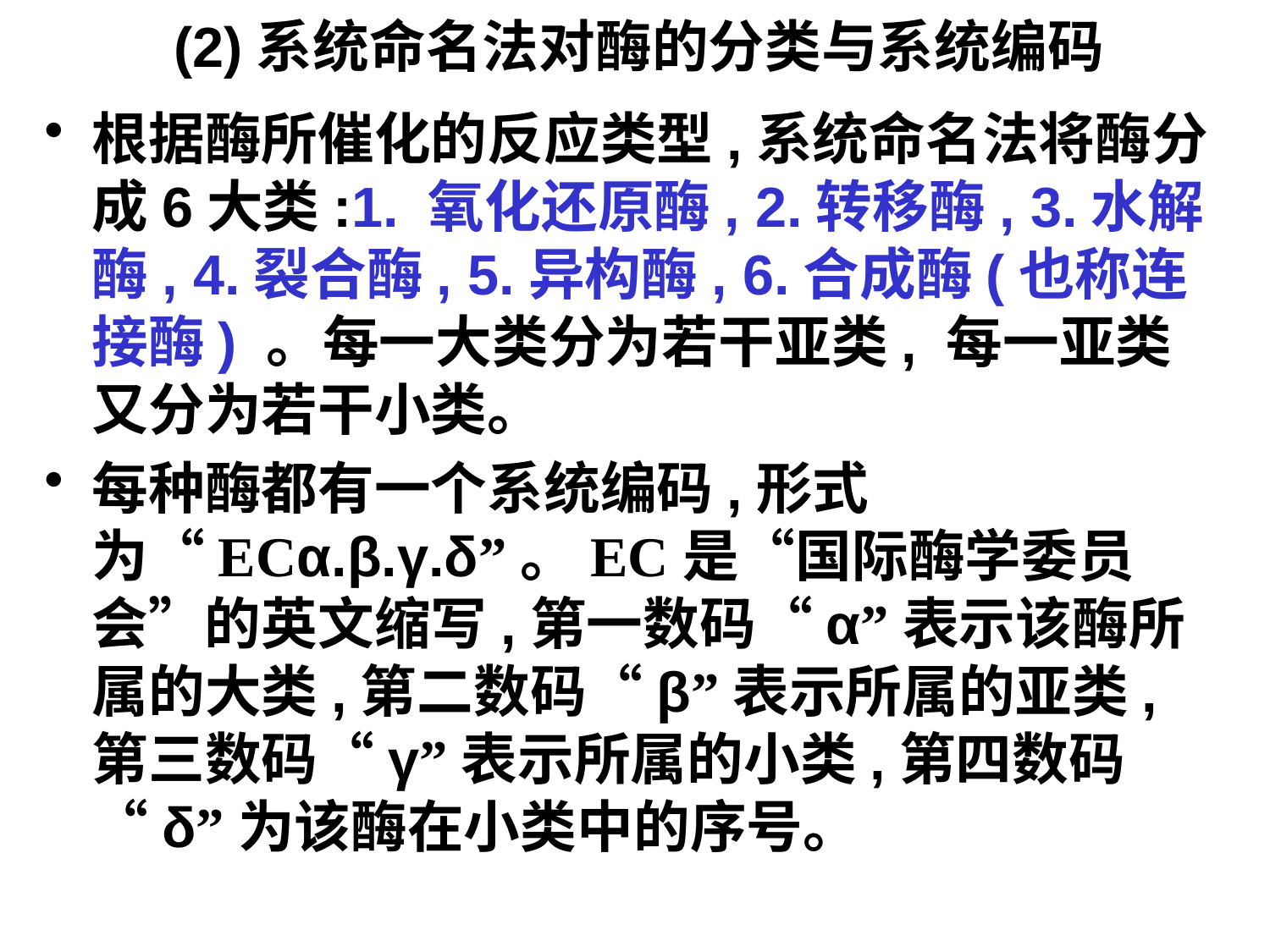

(2)系统命名法对酶的分类与系统编码
根据酶所催化的反应类型,系统命名法将酶分成6大类:1. 氧化还原酶, 2.转移酶, 3.水解酶, 4.裂合酶, 5.异构酶, 6.合成酶(也称连接酶) 。每一大类分为若干亚类, 每一亚类又分为若干小类。
每种酶都有一个系统编码,形式为“ECα.β.γ.δ”。EC是“国际酶学委员会”的英文缩写,第一数码“α”表示该酶所属的大类,第二数码“β”表示所属的亚类, 第三数码“γ”表示所属的小类,第四数码“δ”为该酶在小类中的序号。